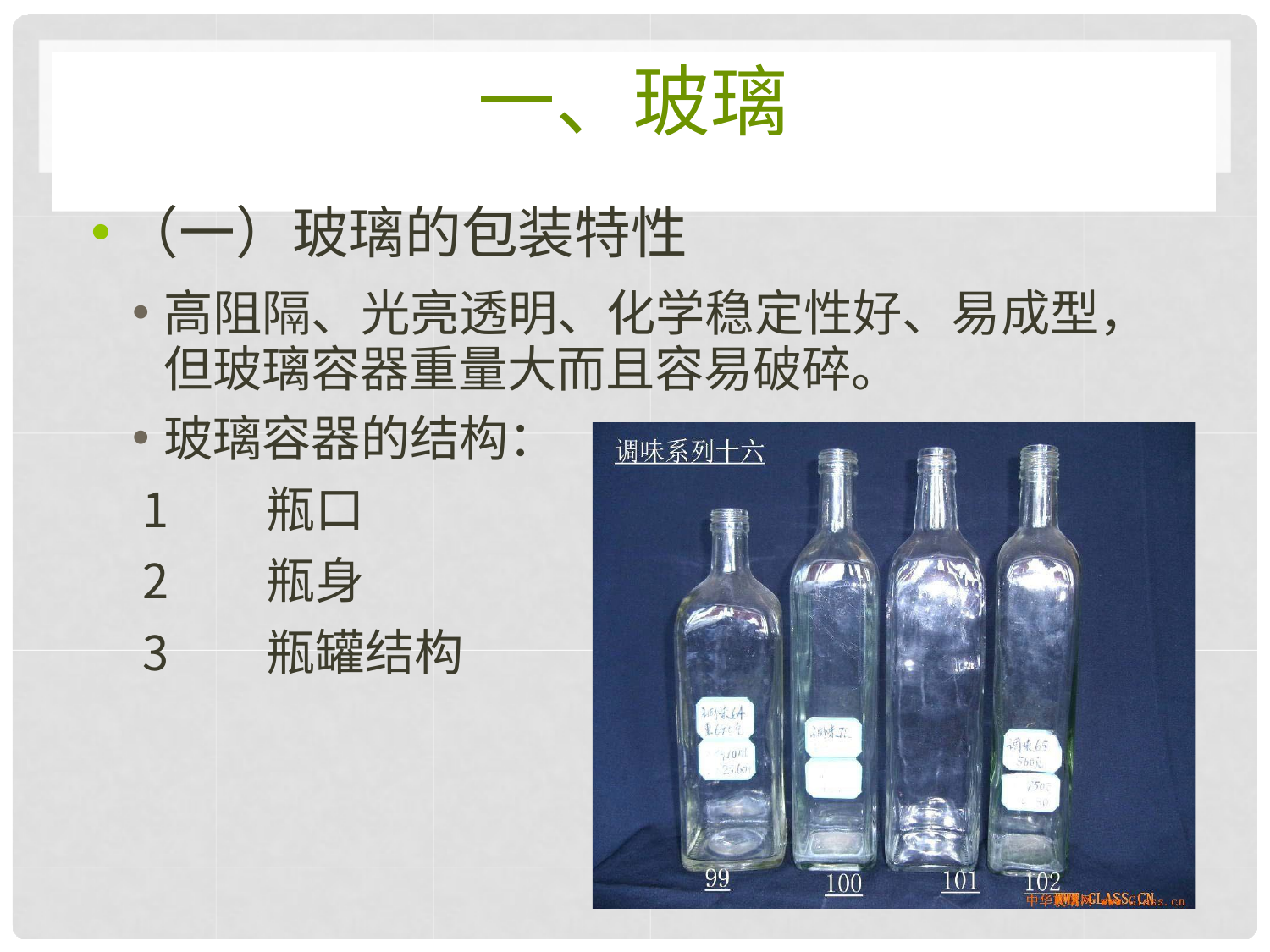

# 一、玻璃
（一）玻璃的包装特性
高阻隔、光亮透明、化学稳定性好、易成型， 但玻璃容器重量大而且容易破碎。
玻璃容器的结构：
瓶口
瓶身
瓶罐结构